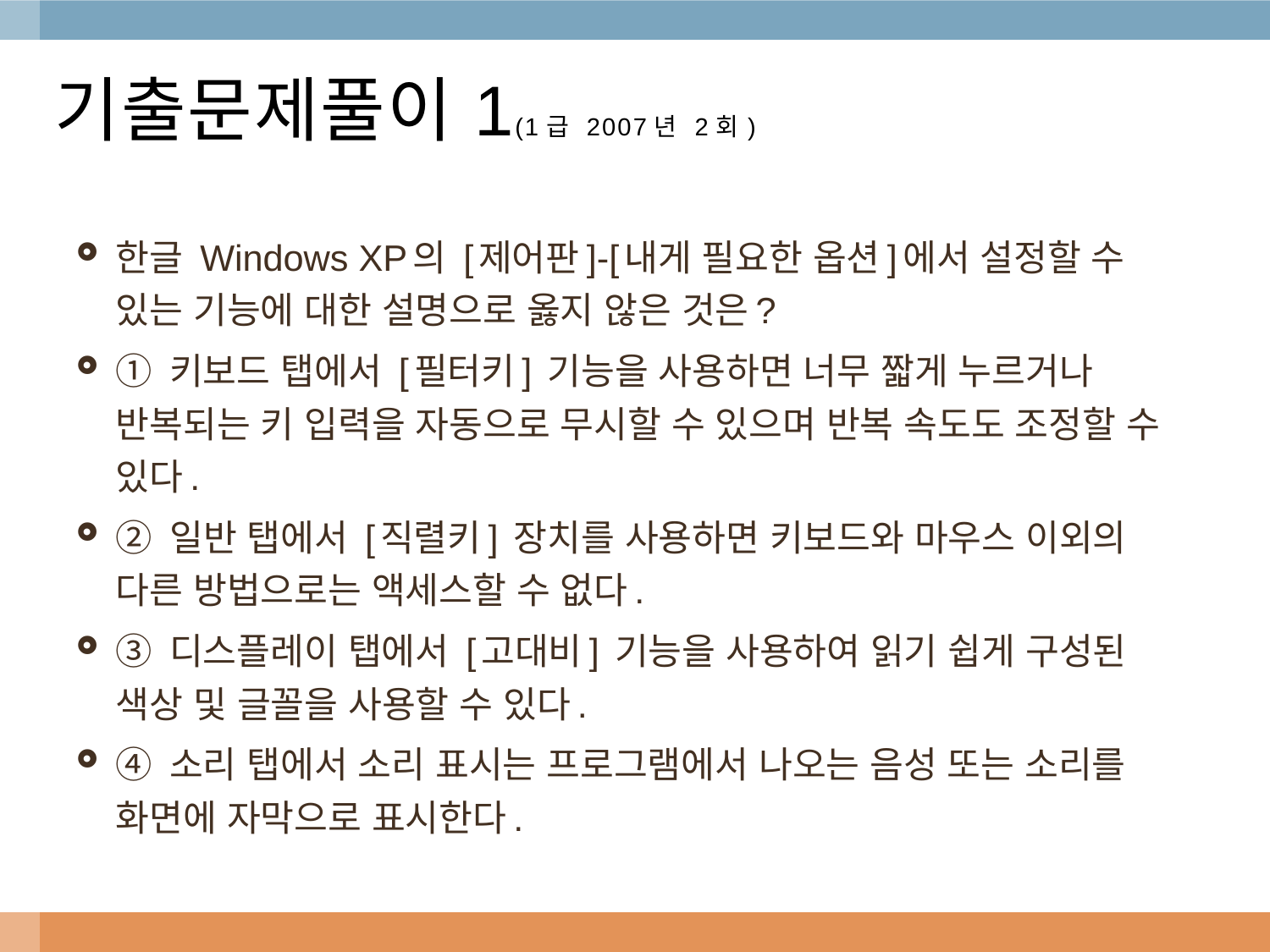

# 기출문제풀이1(1급 2007년 2회)
한글 Windows XP의 [제어판]-[내게 필요한 옵션]에서 설정할 수 있는 기능에 대한 설명으로 옳지 않은 것은?
① 키보드 탭에서 [필터키] 기능을 사용하면 너무 짧게 누르거나 반복되는 키 입력을 자동으로 무시할 수 있으며 반복 속도도 조정할 수 있다.
② 일반 탭에서 [직렬키] 장치를 사용하면 키보드와 마우스 이외의 다른 방법으로는 액세스할 수 없다.
③ 디스플레이 탭에서 [고대비] 기능을 사용하여 읽기 쉽게 구성된 색상 및 글꼴을 사용할 수 있다.
④ 소리 탭에서 소리 표시는 프로그램에서 나오는 음성 또는 소리를 화면에 자막으로 표시한다.